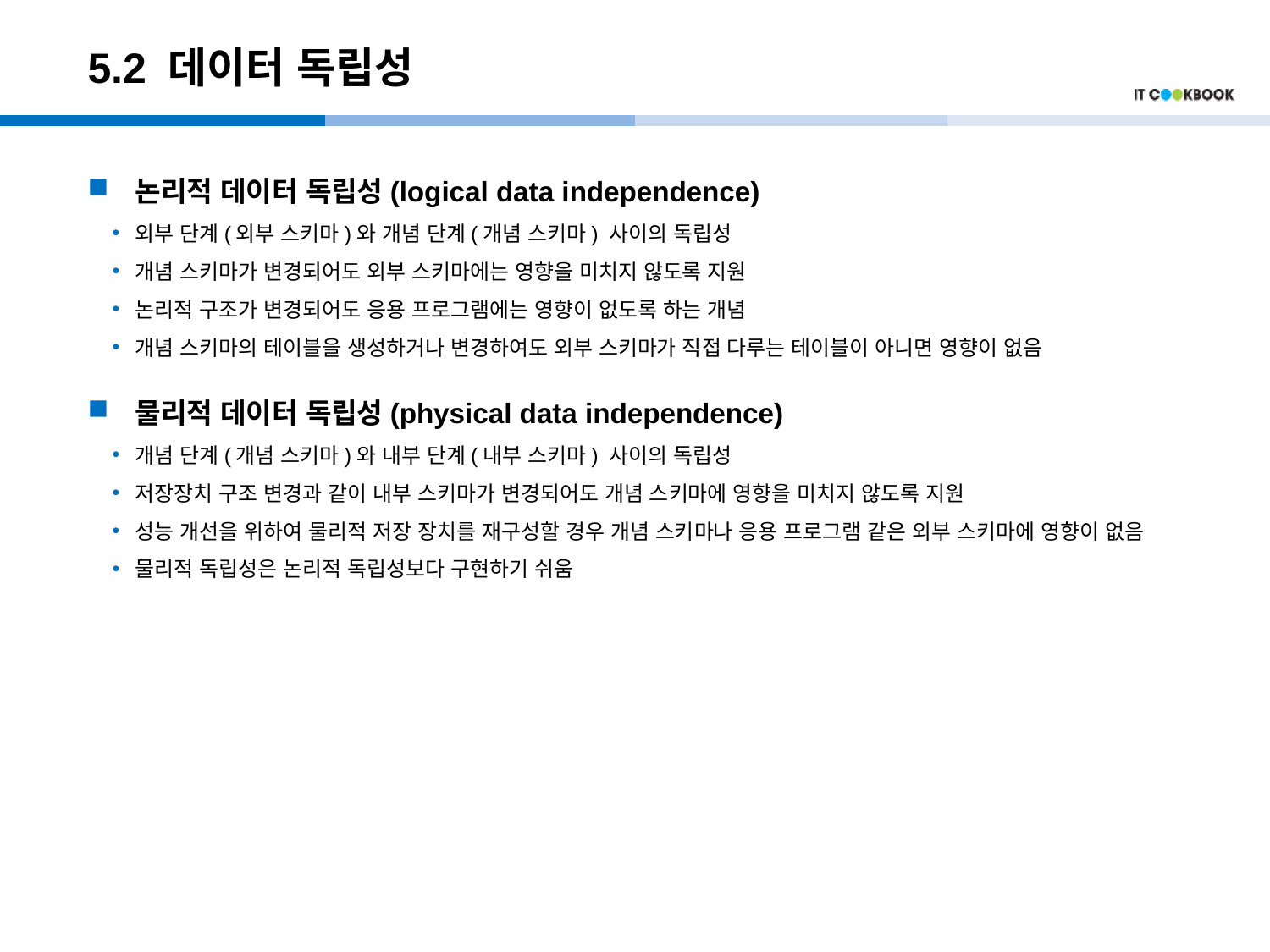

# 5.2 데이터 독립성
논리적 데이터 독립성(logical data independence)
외부 단계(외부 스키마)와 개념 단계(개념 스키마) 사이의 독립성
개념 스키마가 변경되어도 외부 스키마에는 영향을 미치지 않도록 지원
논리적 구조가 변경되어도 응용 프로그램에는 영향이 없도록 하는 개념
개념 스키마의 테이블을 생성하거나 변경하여도 외부 스키마가 직접 다루는 테이블이 아니면 영향이 없음

물리적 데이터 독립성(physical data independence)
개념 단계(개념 스키마)와 내부 단계(내부 스키마) 사이의 독립성
저장장치 구조 변경과 같이 내부 스키마가 변경되어도 개념 스키마에 영향을 미치지 않도록 지원
성능 개선을 위하여 물리적 저장 장치를 재구성할 경우 개념 스키마나 응용 프로그램 같은 외부 스키마에 영향이 없음
물리적 독립성은 논리적 독립성보다 구현하기 쉬움